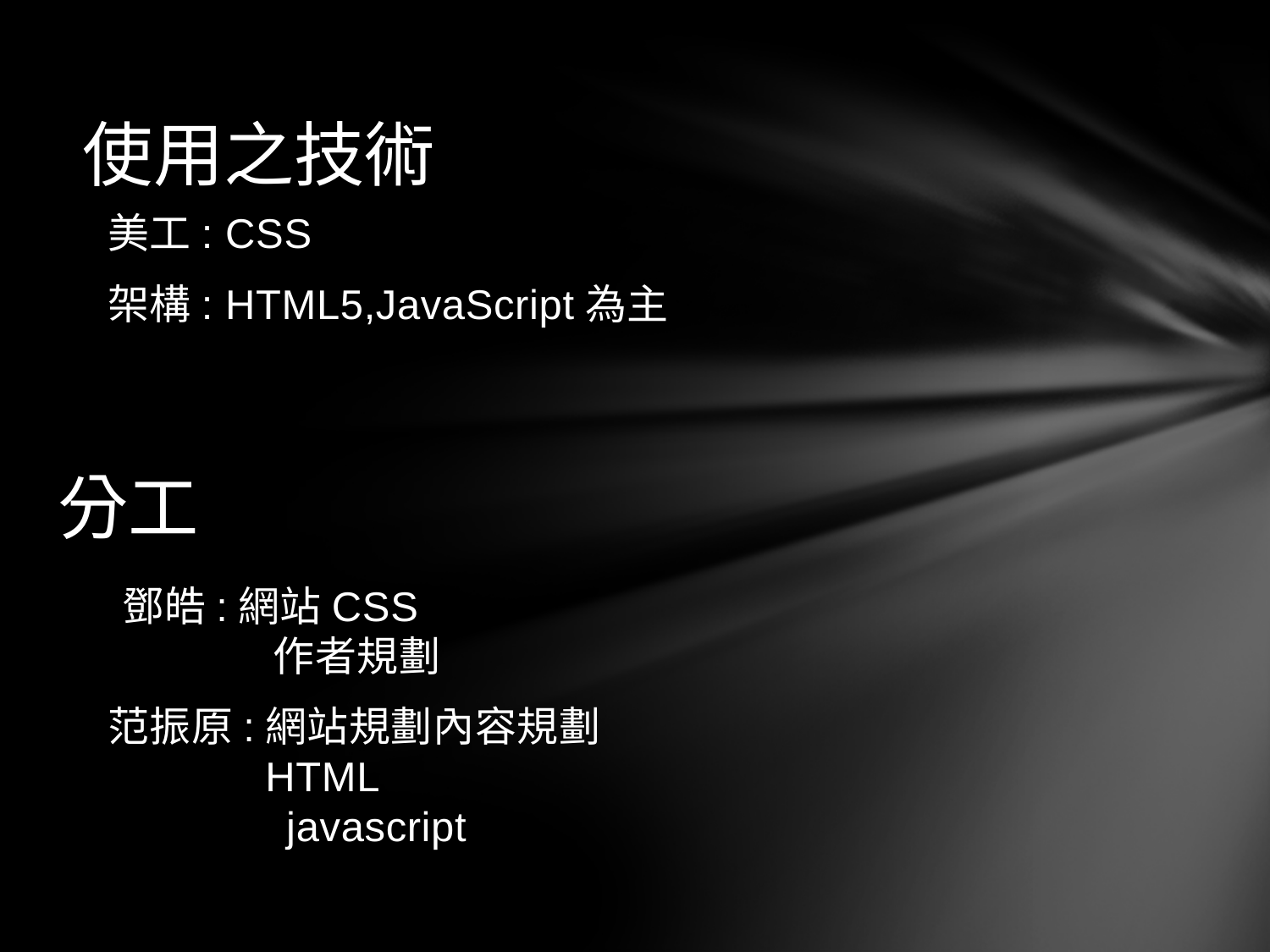

使用之技術
美工: CSS
架構: HTML5,JavaScript為主

 鄧皓:網站CSS
             作者規劃
范振原:網站規劃內容規劃
               HTML
               javascript
# 分工